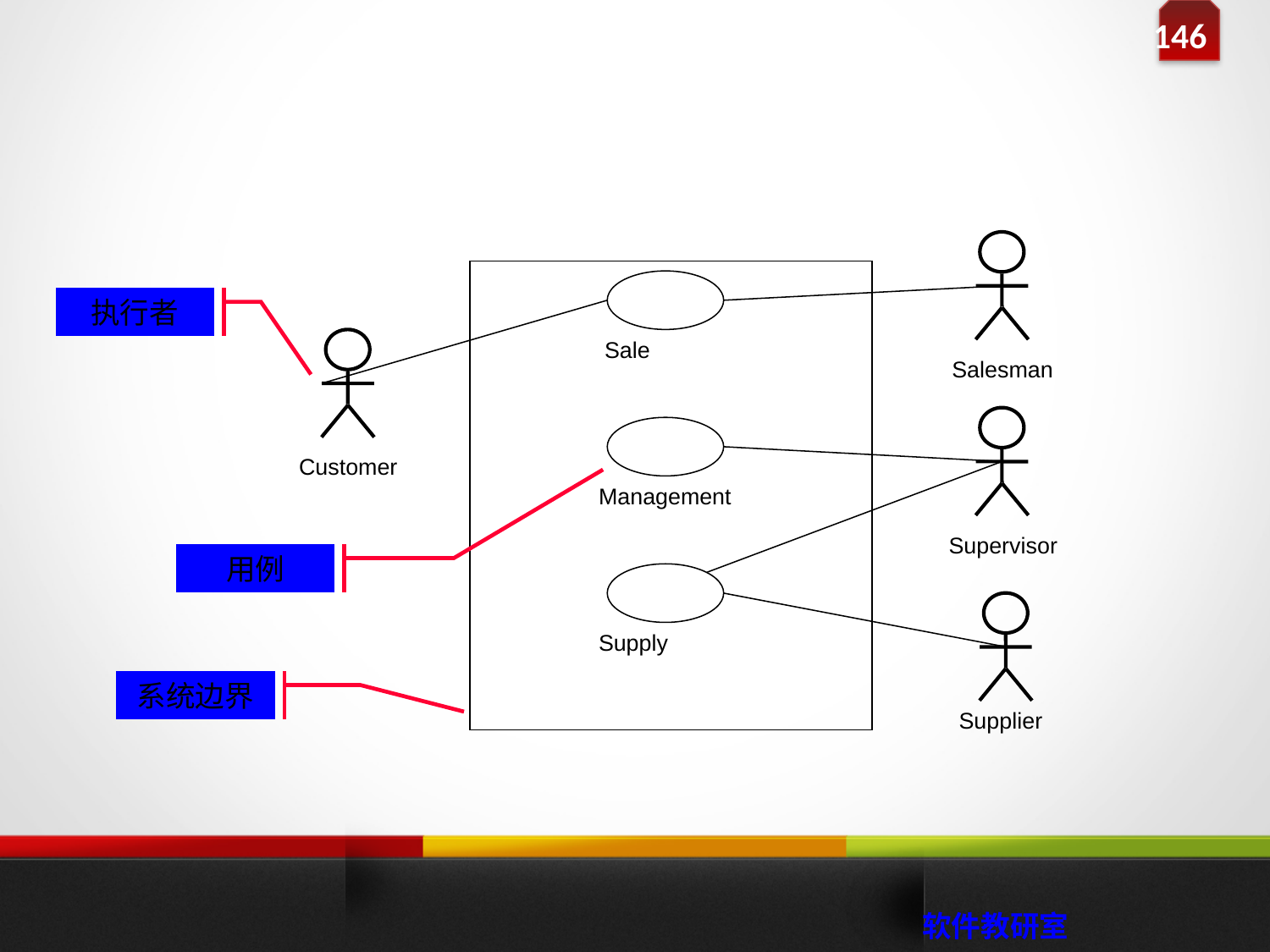

执行者

Sale
Salesman

Customer
Management
Supervisor
用例

Supply
系统边界
Supplier
                                     软件教研室